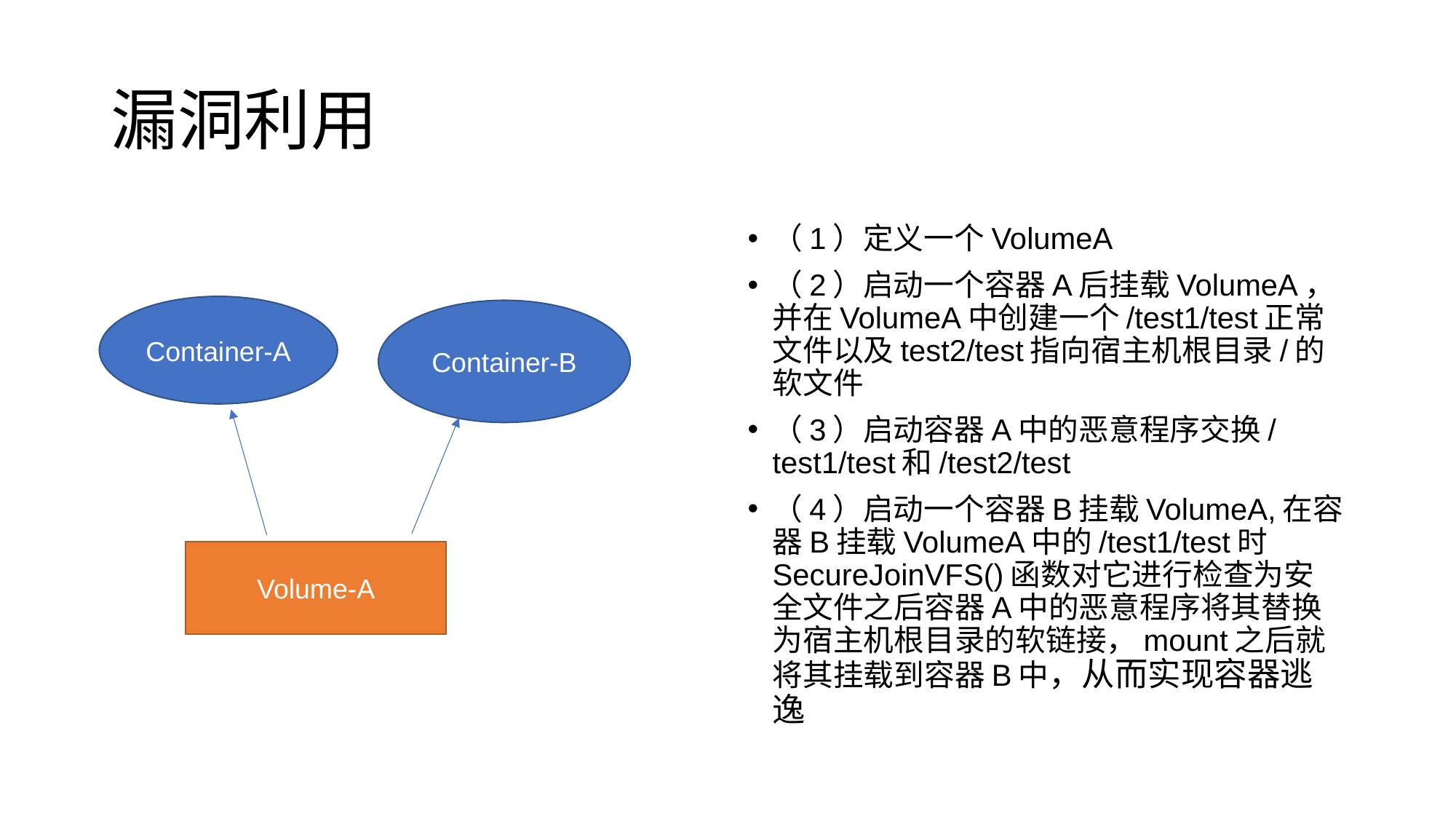

# 漏洞利用

（1）定义一个VolumeA
（2）启动一个容器A后挂载VolumeA，并在VolumeA中创建一个/test1/test正常文件以及test2/test指向宿主机根目录/的软文件
（3）启动容器A中的恶意程序交换/test1/test和/test2/test
（4）启动一个容器B挂载VolumeA,在容器B挂载VolumeA中的/test1/test时SecureJoinVFS()函数对它进行检查为安全文件之后容器A中的恶意程序将其替换为宿主机根目录的软链接，mount之后就将其挂载到容器B中，从而实现容器逃逸
Container-A
Container-B
Volume-A